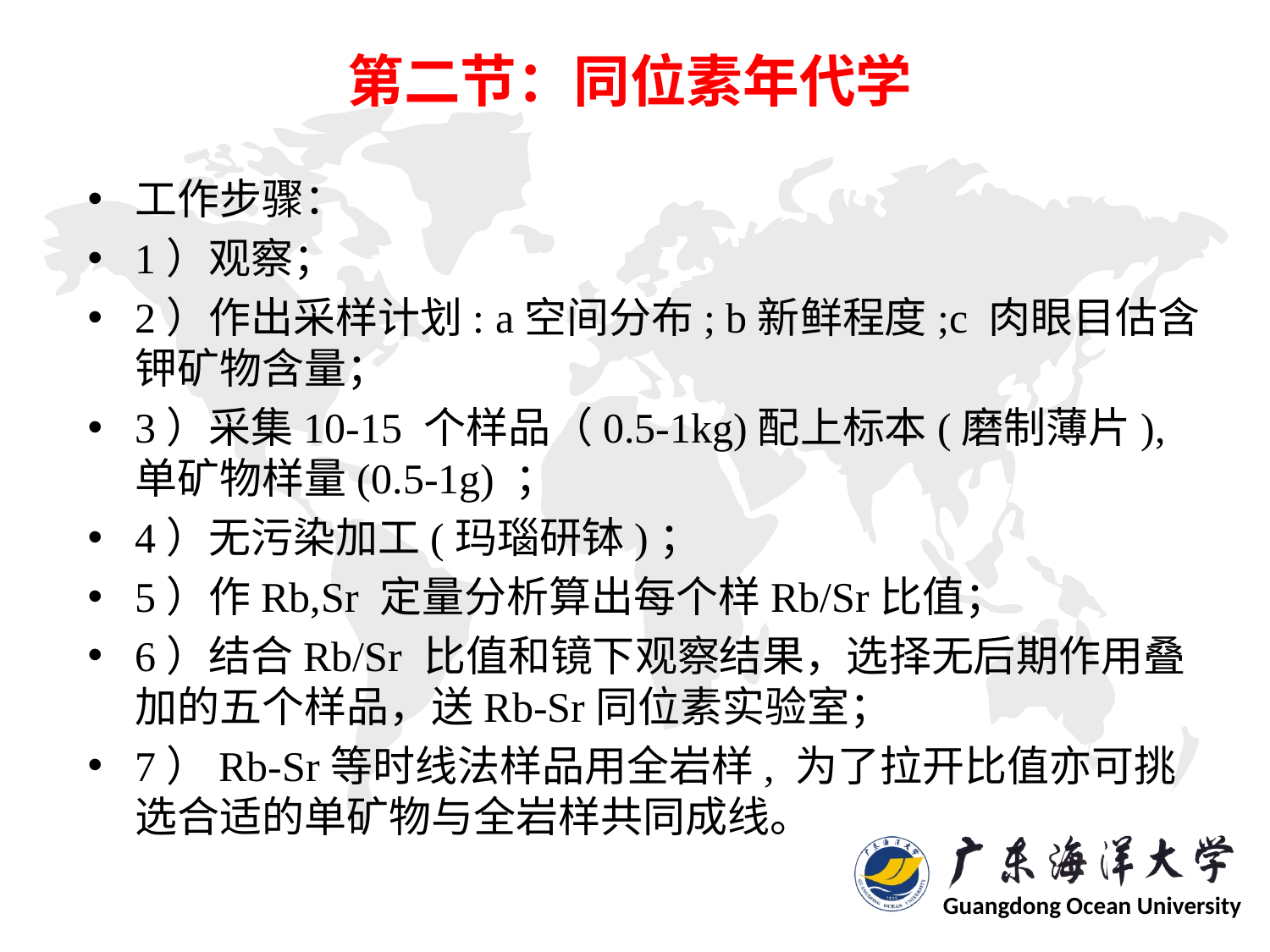

# 第二节：同位素年代学
工作步骤：
1）观察；
2）作出采样计划: a空间分布; b新鲜程度;c 肉眼目估含钾矿物含量；
3）采集10-15 个样品（0.5-1kg)配上标本(磨制薄片),单矿物样量(0.5-1g) ；
4）无污染加工(玛瑙研钵)；
5）作Rb,Sr 定量分析算出每个样Rb/Sr比值；
6）结合Rb/Sr 比值和镜下观察结果，选择无后期作用叠加的五个样品，送Rb-Sr同位素实验室；
7）Rb-Sr等时线法样品用全岩样, 为了拉开比值亦可挑选合适的单矿物与全岩样共同成线。